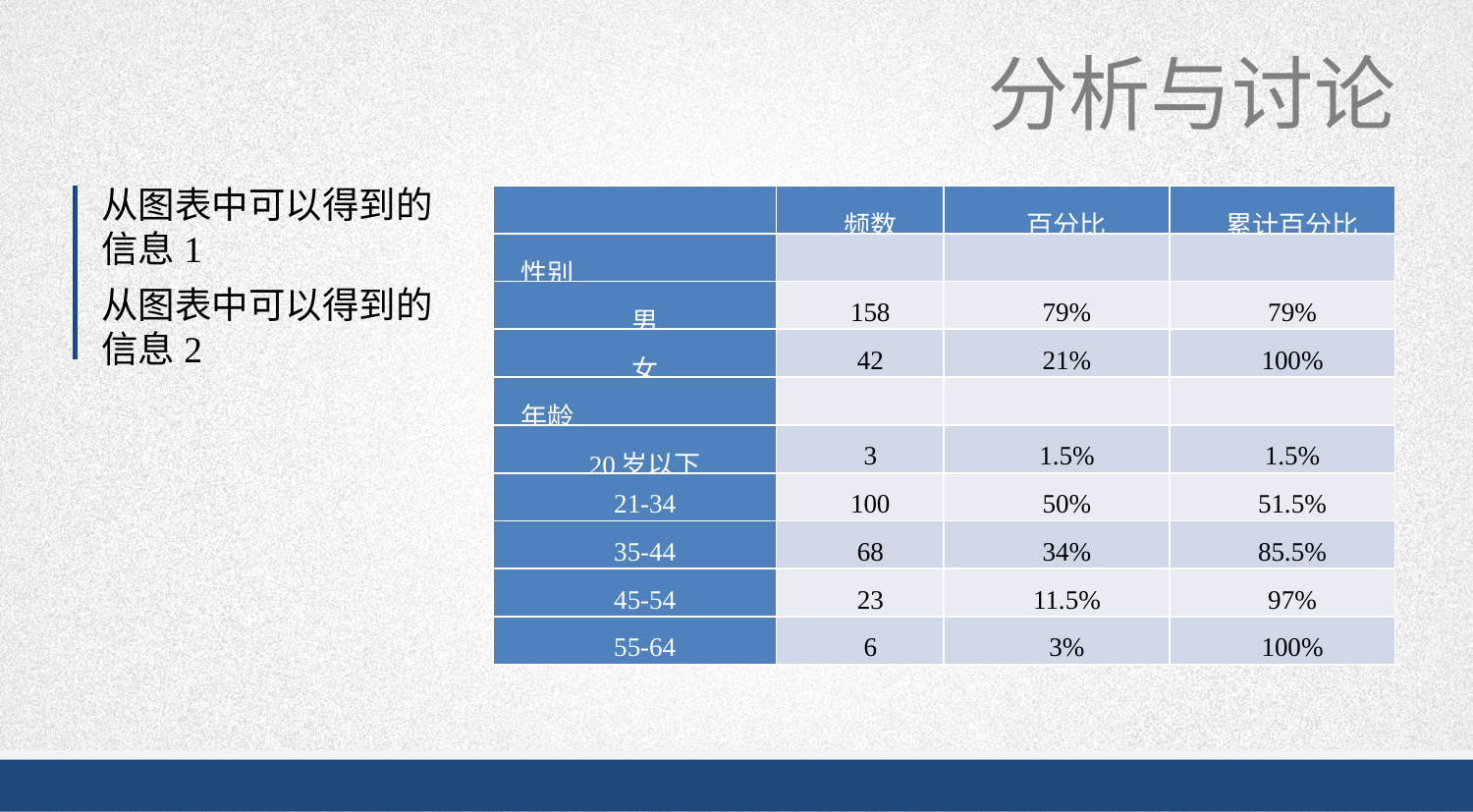

从图表中可以得到的信息1
从图表中可以得到的信息2
|  | 频数 | 百分比 | 累计百分比 |
| --- | --- | --- | --- |
| 性别 |  |  |  |
| 男 | 158 | 79% | 79% |
| 女 | 42 | 21% | 100% |
| 年龄 |  |  |  |
| 20岁以下 | 3 | 1.5% | 1.5% |
| 21-34 | 100 | 50% | 51.5% |
| 35-44 | 68 | 34% | 85.5% |
| 45-54 | 23 | 11.5% | 97% |
| 55-64 | 6 | 3% | 100% |